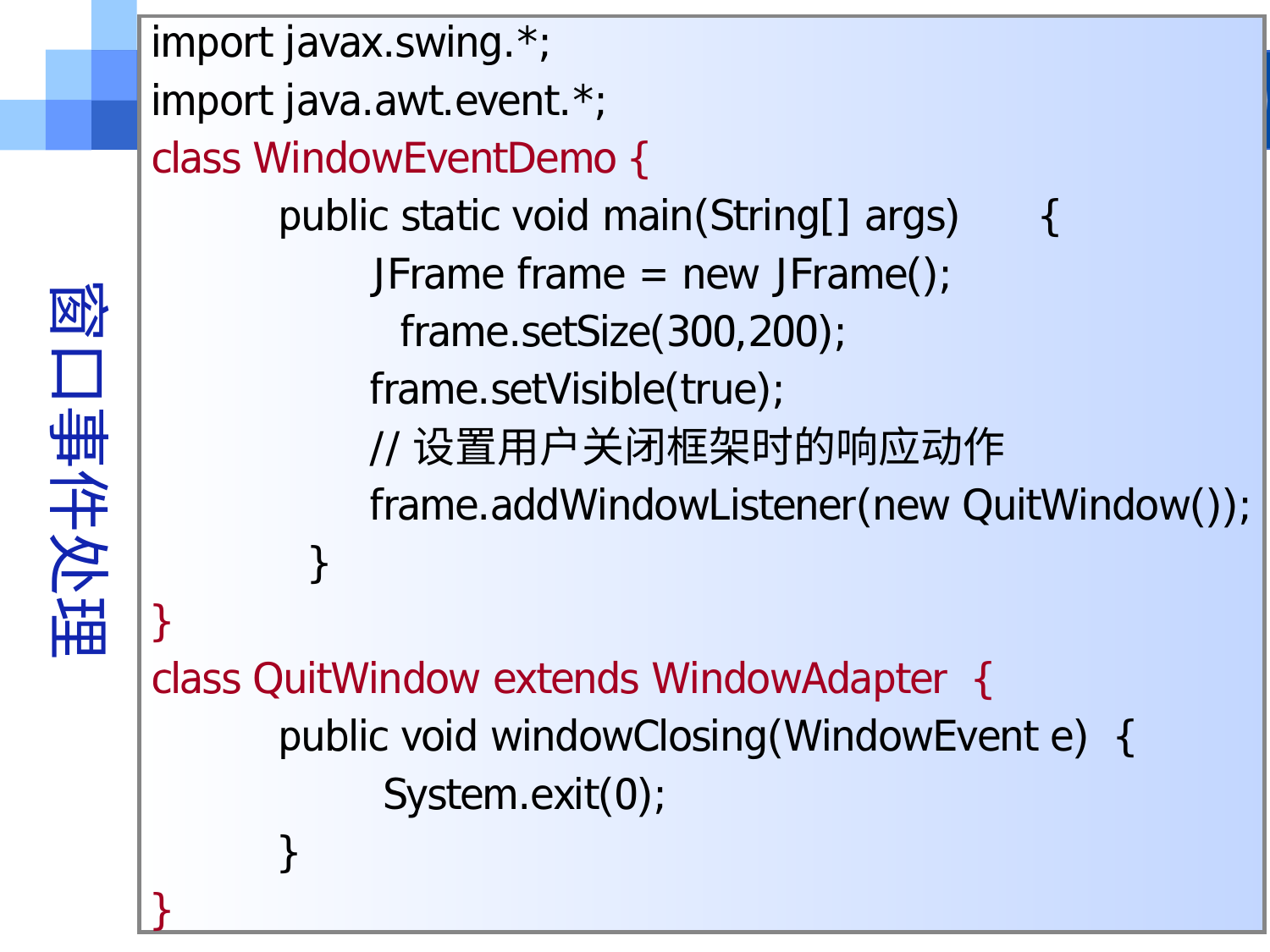

import javax.swing.*;
import java.awt.event.*;
class WindowEventDemo {
	public static void main(String[] args) 	{
	       JFrame frame = new JFrame();
                   frame.setSize(300,200);
	       frame.setVisible(true);
     	       //设置用户关闭框架时的响应动作
	       frame.addWindowListener(new QuitWindow());
            }
}
class QuitWindow extends WindowAdapter  {
	public void windowClosing(WindowEvent e)  {
	        System.exit(0);
	}
}
窗口事件处理